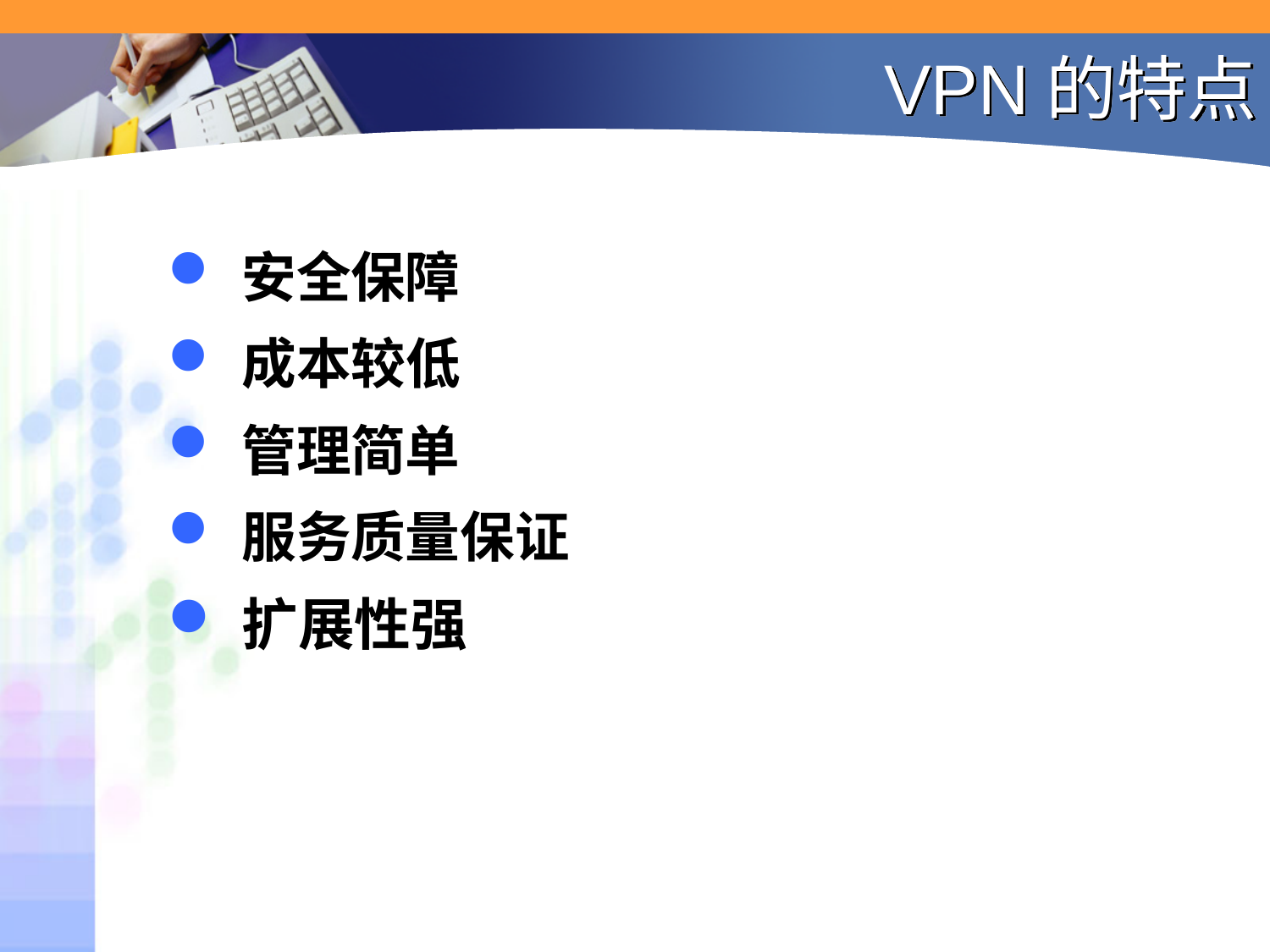

# VPN的特点
安全保障
成本较低
管理简单
服务质量保证
扩展性强